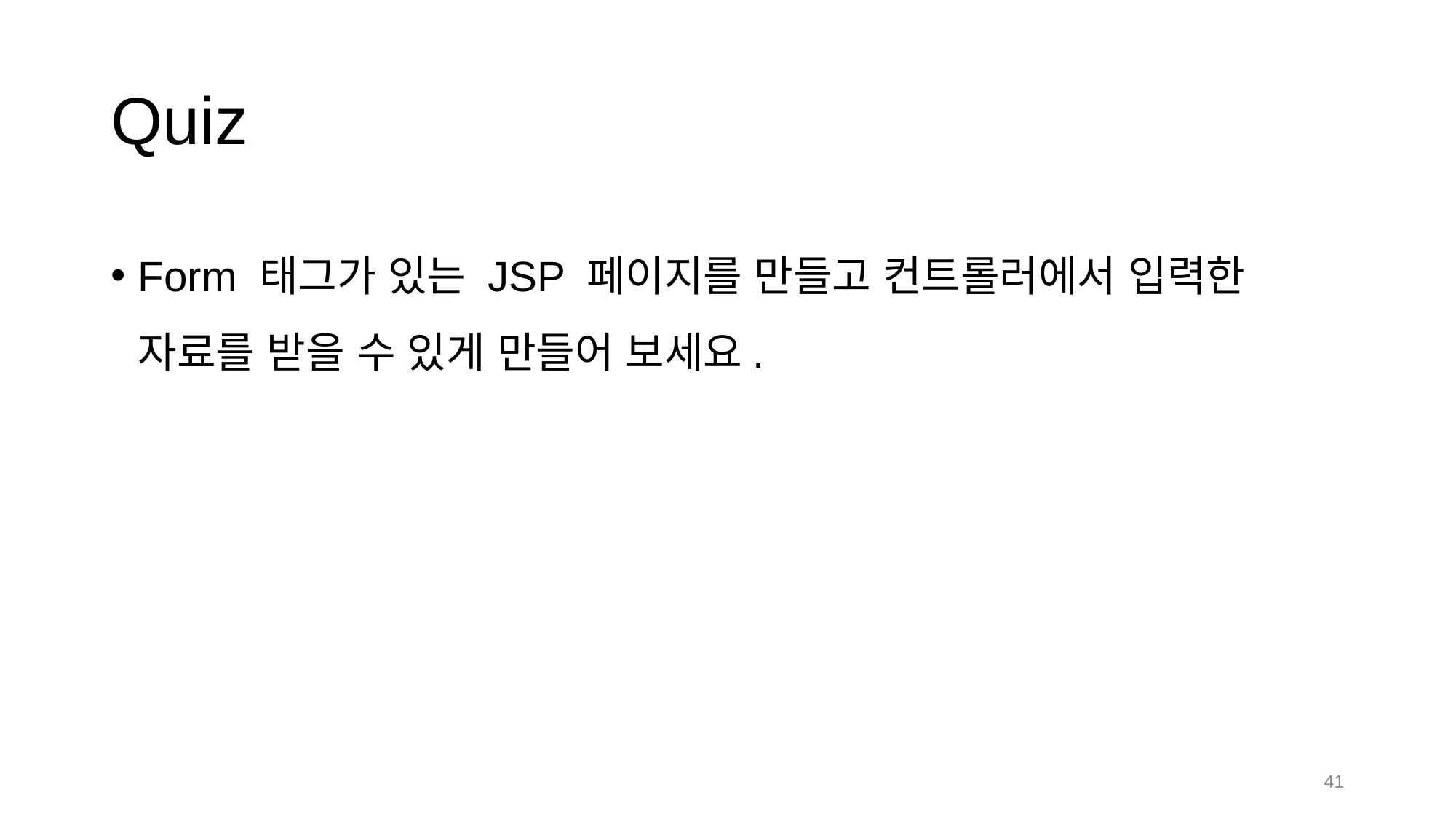

# Quiz
Form 태그가 있는 JSP 페이지를 만들고 컨트롤러에서 입력한 자료를 받을 수 있게 만들어 보세요.
41